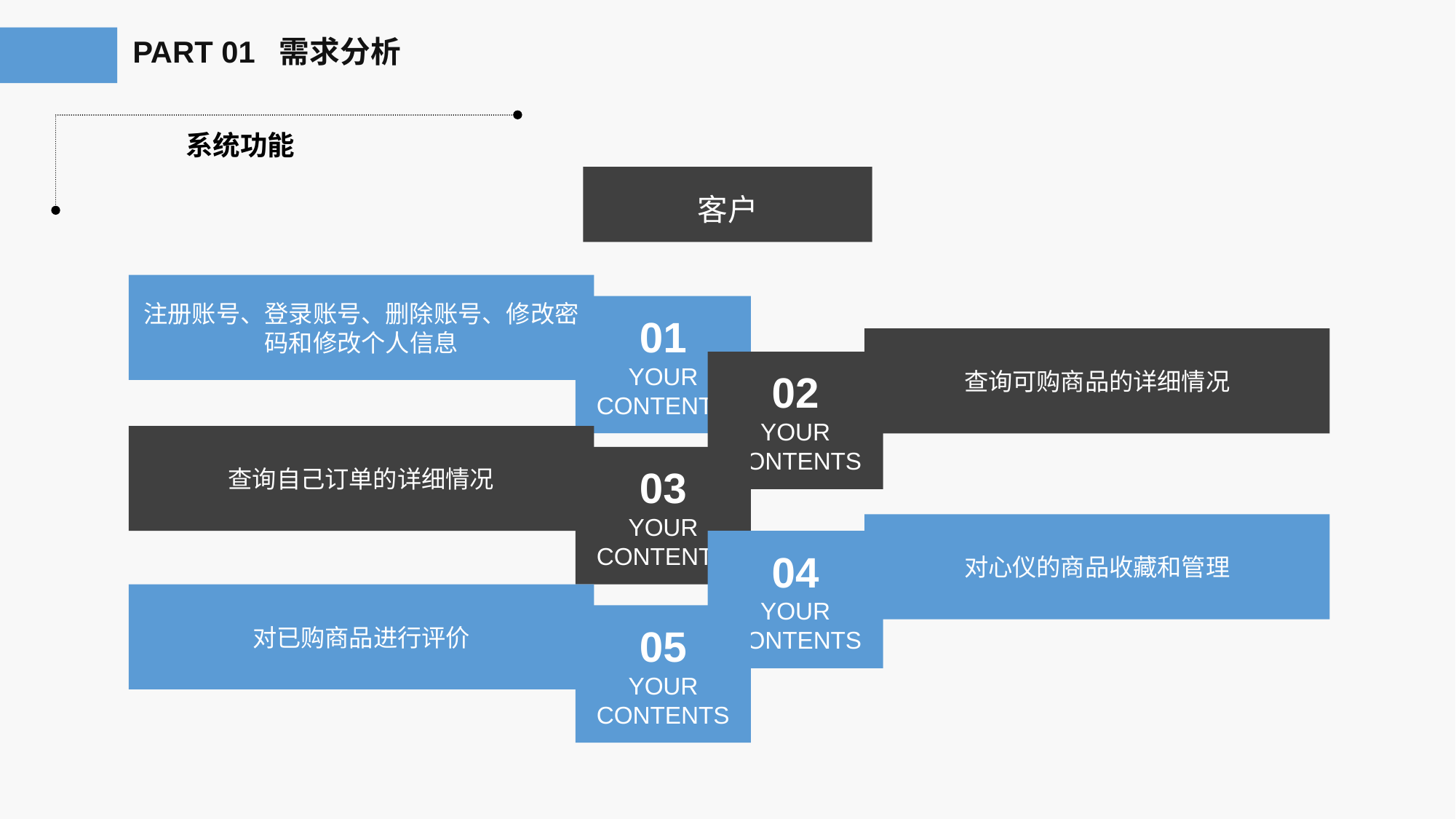

PART 01  需求分析

系统功能
客户
注册账号、登录账号、删除账号、修改密码和修改个人信息
01
YOUR
CONTENTS
查询可购商品的详细情况
02
YOUR
CONTENTS
查询自己订单的详细情况
03
YOUR
CONTENTS
对心仪的商品收藏和管理
04
YOUR
CONTENTS
对已购商品进行评价
05
YOUR
CONTENTS